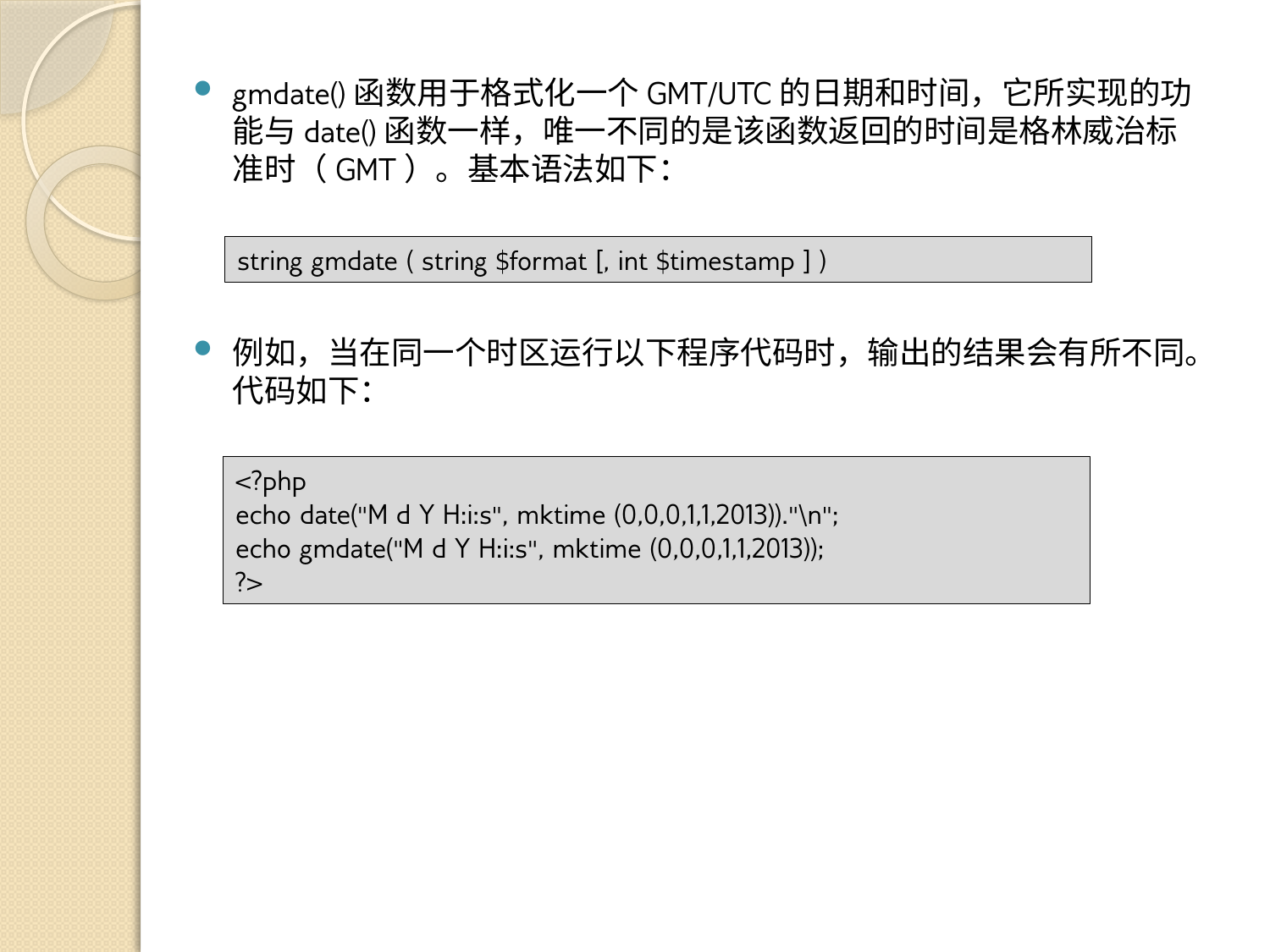

gmdate()函数用于格式化一个GMT/UTC的日期和时间，它所实现的功能与date()函数一样，唯一不同的是该函数返回的时间是格林威治标准时（GMT）。基本语法如下：
string gmdate ( string $format [, int $timestamp ] )
例如，当在同一个时区运行以下程序代码时，输出的结果会有所不同。代码如下：
<?php
echo date("M d Y H:i:s", mktime (0,0,0,1,1,2013))."\n";
echo gmdate("M d Y H:i:s", mktime (0,0,0,1,1,2013));
?>